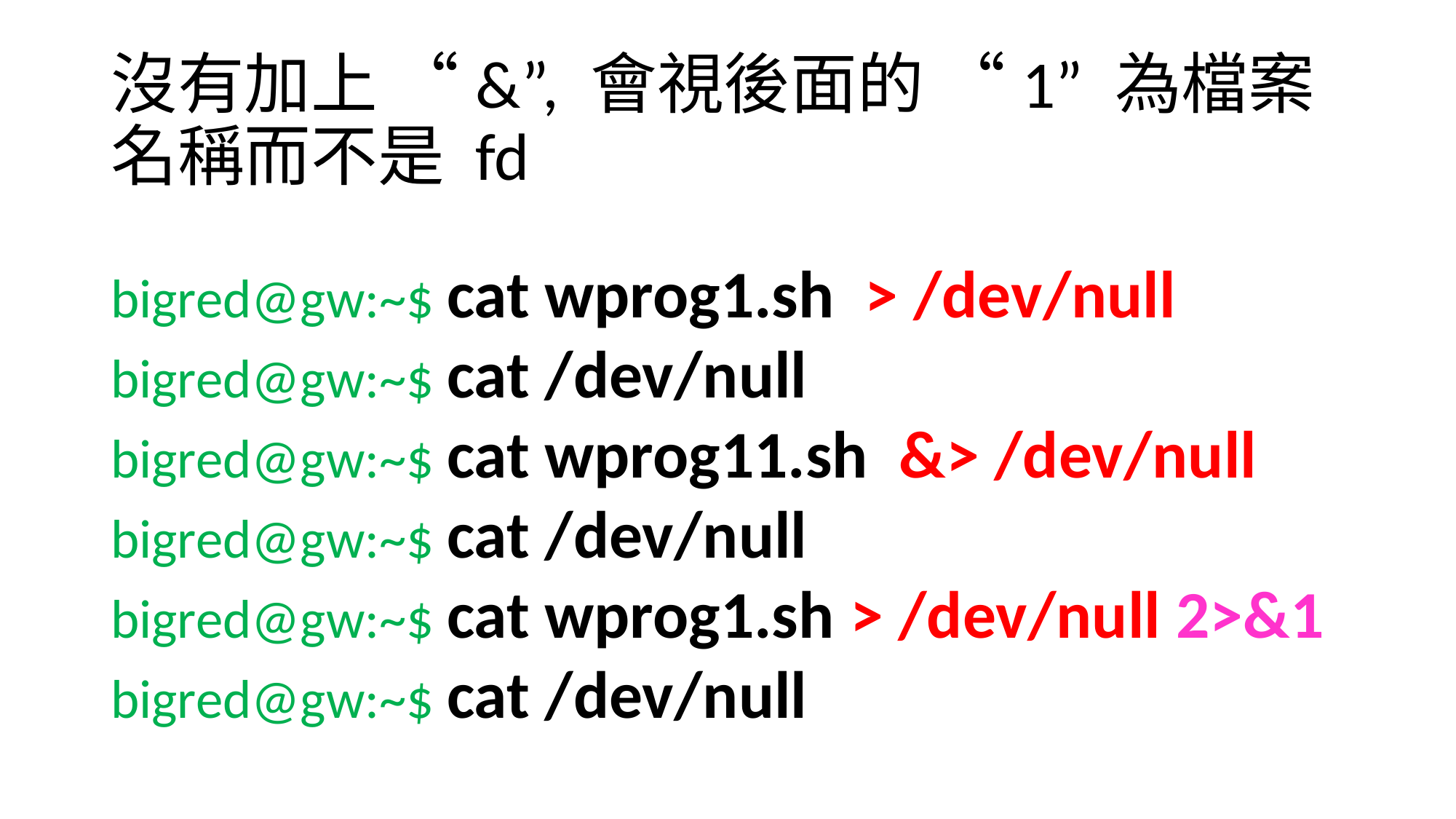

# 沒有加上 “&”, 會視後面的 “1” 為檔案名稱而不是 fd
bigred@gw:~$ cat wprog1.sh  > /dev/null
bigred@gw:~$ cat /dev/null
bigred@gw:~$ cat wprog11.sh  &> /dev/null
bigred@gw:~$ cat /dev/null
bigred@gw:~$ cat wprog1.sh > /dev/null 2>&1
bigred@gw:~$ cat /dev/null